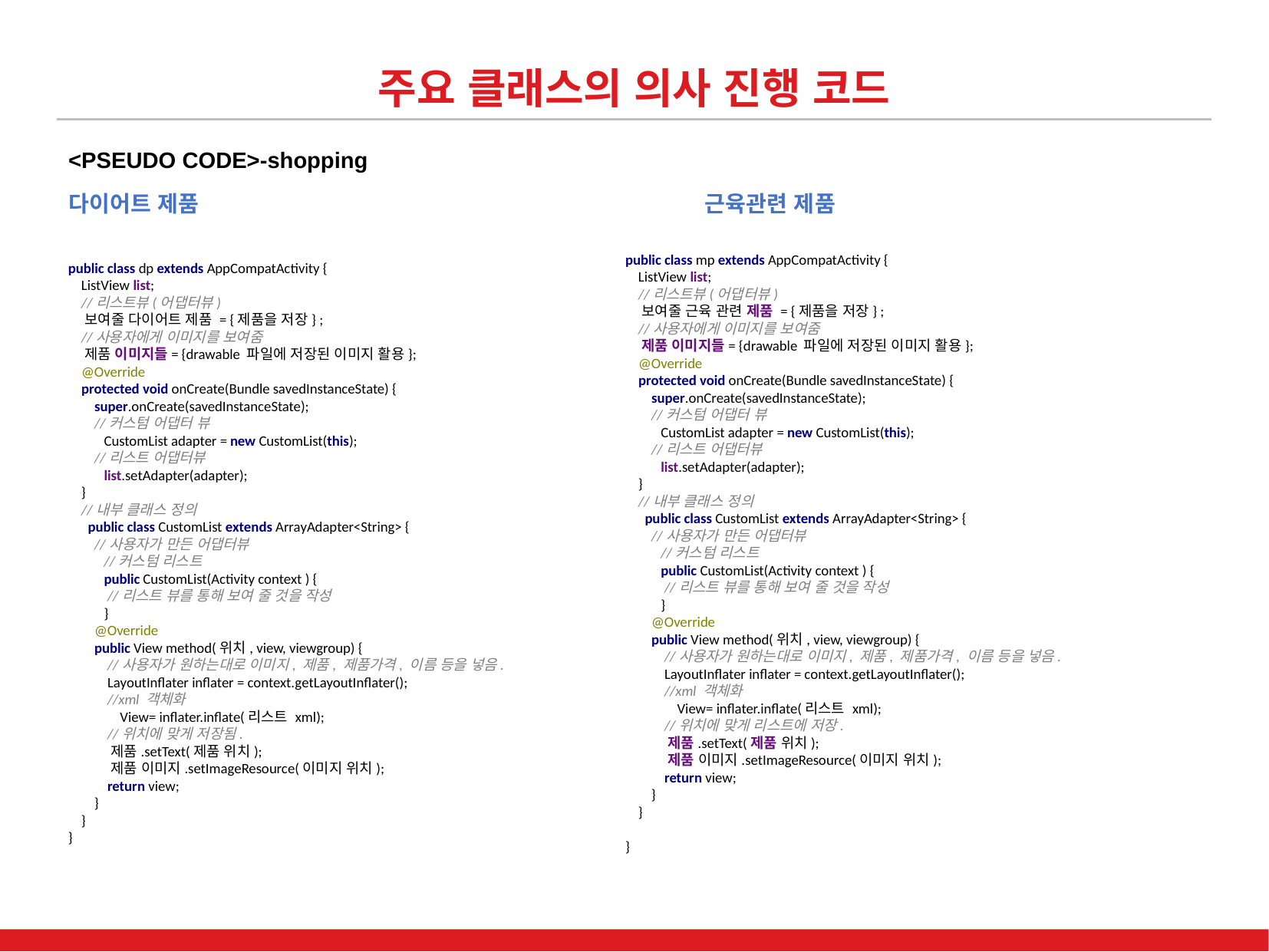

주요 클래스의 의사 진행 코드

<PSEUDO CODE>-shopping

다이어트 제품                                                                                근육관련 제품

public class mp extends AppCompatActivity {
    ListView list;
    //리스트뷰(어댑터뷰)
    보여줄 근육 관련 제품 = {제품을 저장} ;
    //사용자에게 이미지를 보여줌
    제품 이미지들= {drawable 파일에 저장된 이미지 활용};
    @Override
    protected void onCreate(Bundle savedInstanceState) {
        super.onCreate(savedInstanceState);
        //커스텀 어댑터 뷰
        CustomList adapter = new CustomList(this);
        //리스트 어댑터뷰
        list.setAdapter(adapter);
    }
    //내부 클래스 정의
    public class CustomList extends ArrayAdapter<String> {
        //사용자가 만든 어댑터뷰
        //커스텀 리스트
        public CustomList(Activity context ) {
            //리스트 뷰를 통해 보여 줄 것을 작성
        }
        @Override
        public View method(위치, view, viewgroup) {
            //사용자가 원하는대로 이미지, 제품, 제품가격, 이름 등을 넣음.
            LayoutInflater inflater = context.getLayoutInflater();
            //xml 객체화
            View= inflater.inflate(리스트 xml);
            //위치에 맞게 리스트에 저장.
            제품.setText(제품 위치);
            제품 이미지.setImageResource(이미지 위치);
            return view;
        }
    }
}
public class dp extends AppCompatActivity {
    ListView list;
    //리스트뷰(어댑터뷰)
    보여줄 다이어트 제품 = {제품을 저장} ;
    //사용자에게 이미지를 보여줌
    제품 이미지들= {drawable 파일에 저장된 이미지 활용};
    @Override
    protected void onCreate(Bundle savedInstanceState) {
        super.onCreate(savedInstanceState);
        //커스텀 어댑터 뷰
        CustomList adapter = new CustomList(this);
        //리스트 어댑터뷰
        list.setAdapter(adapter);
    }
    //내부 클래스 정의
    public class CustomList extends ArrayAdapter<String> {
        //사용자가 만든 어댑터뷰
        //커스텀 리스트
        public CustomList(Activity context ) {
            //리스트 뷰를 통해 보여 줄 것을 작성
        }
        @Override
        public View method(위치, view, viewgroup) {
            //사용자가 원하는대로 이미지, 제품, 제품가격, 이름 등을 넣음.
            LayoutInflater inflater = context.getLayoutInflater();
            //xml 객체화
            View= inflater.inflate(리스트 xml);
            //위치에 맞게 저장됨.
            제품.setText(제품 위치);
            제품 이미지.setImageResource(이미지 위치);
            return view;
        }
    }
}